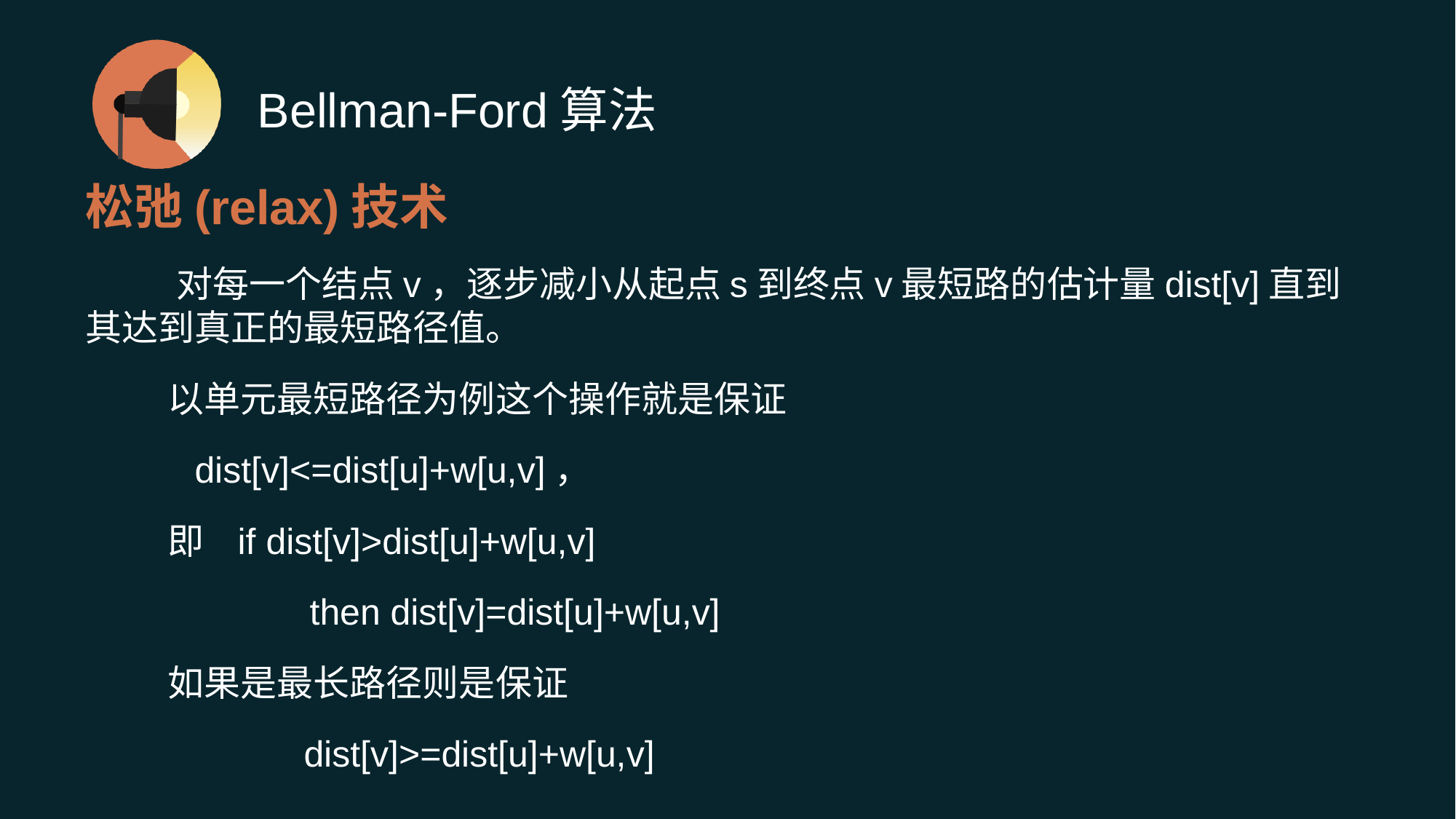

# Bellman-Ford算法
松弛(relax)技术
          对每一个结点v，逐步减小从起点s到终点v最短路的估计量dist[v]直到其达到真正的最短路径值。
         以单元最短路径为例这个操作就是保证
	dist[v]<=dist[u]+w[u,v]，
         即   if dist[v]>dist[u]+w[u,v]
                      then dist[v]=dist[u]+w[u,v]
         如果是最长路径则是保证
		dist[v]>=dist[u]+w[u,v]